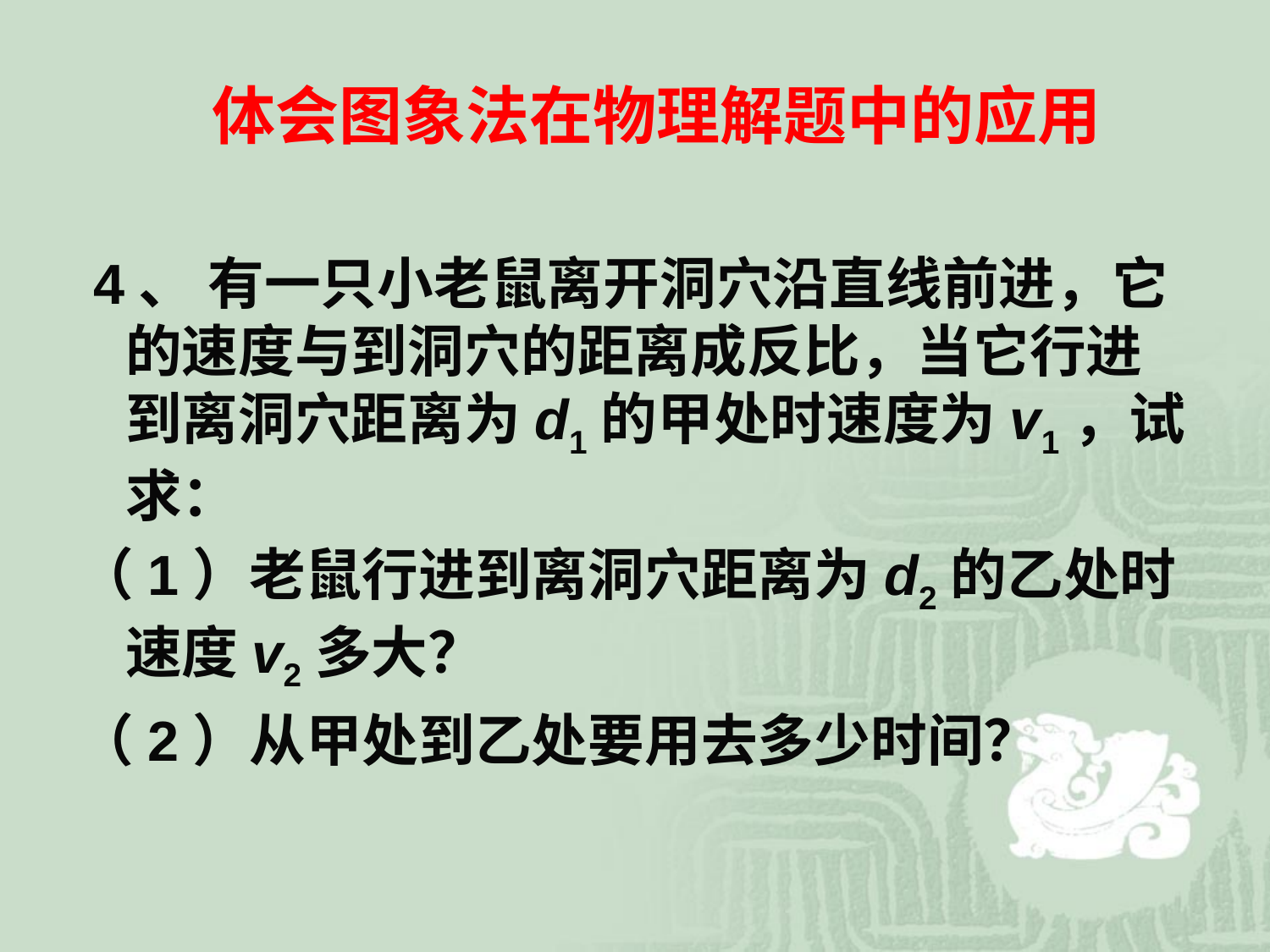

体会图象法在物理解题中的应用
 4、 有一只小老鼠离开洞穴沿直线前进，它的速度与到洞穴的距离成反比，当它行进到离洞穴距离为d1的甲处时速度为v1，试求：
（1）老鼠行进到离洞穴距离为d2的乙处时速度v2多大？
（2）从甲处到乙处要用去多少时间？